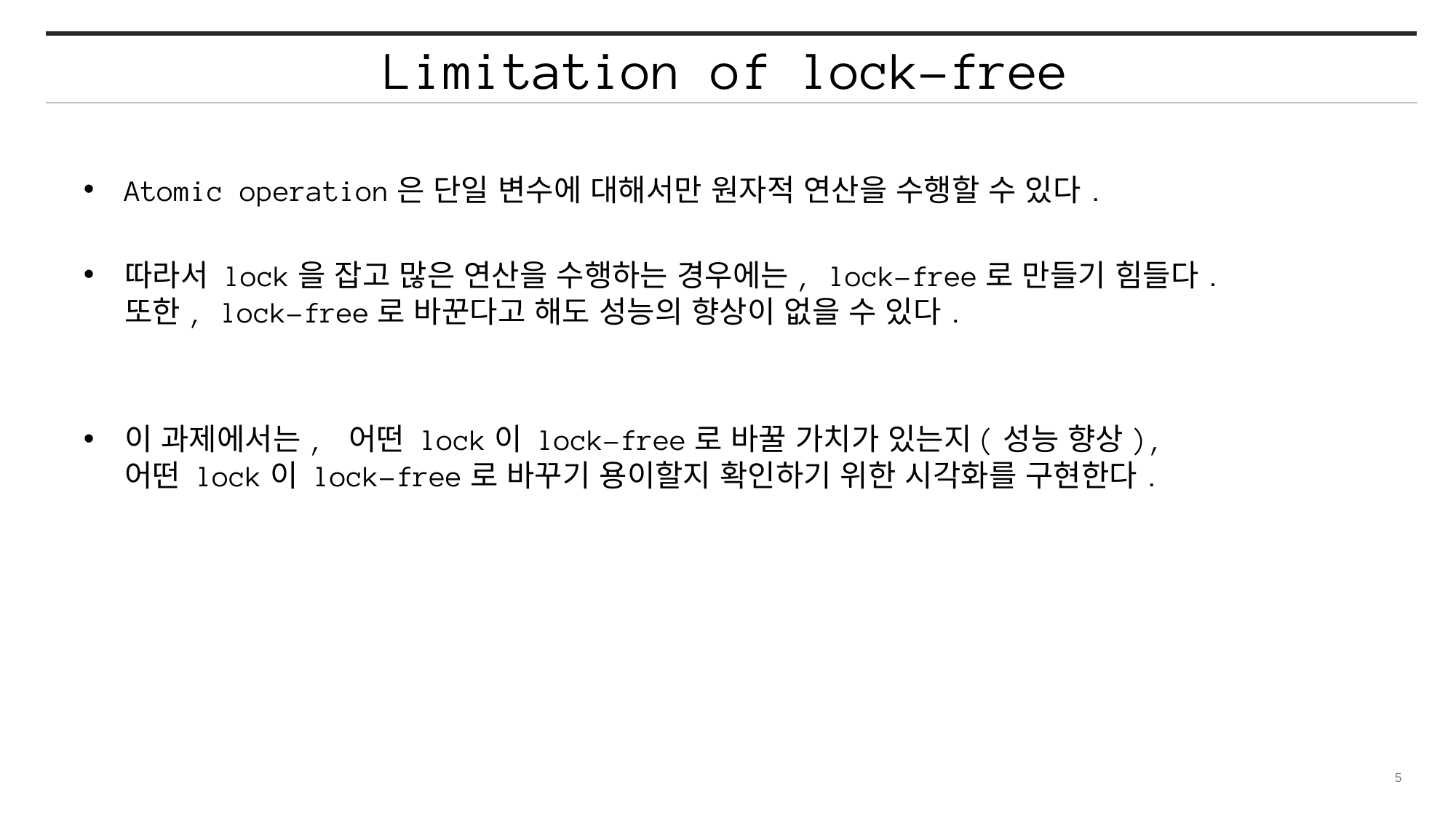

# Limitation of lock-free
Atomic operation은 단일 변수에 대해서만 원자적 연산을 수행할 수 있다.

따라서 lock을 잡고 많은 연산을 수행하는 경우에는, lock-free로 만들기 힘들다.
또한, lock-free로 바꾼다고 해도 성능의 향상이 없을 수 있다.

이 과제에서는, 어떤 lock이 lock-free로 바꿀 가치가 있는지(성능 향상),
어떤 lock이 lock-free로 바꾸기 용이할지 확인하기 위한 시각화를 구현한다.